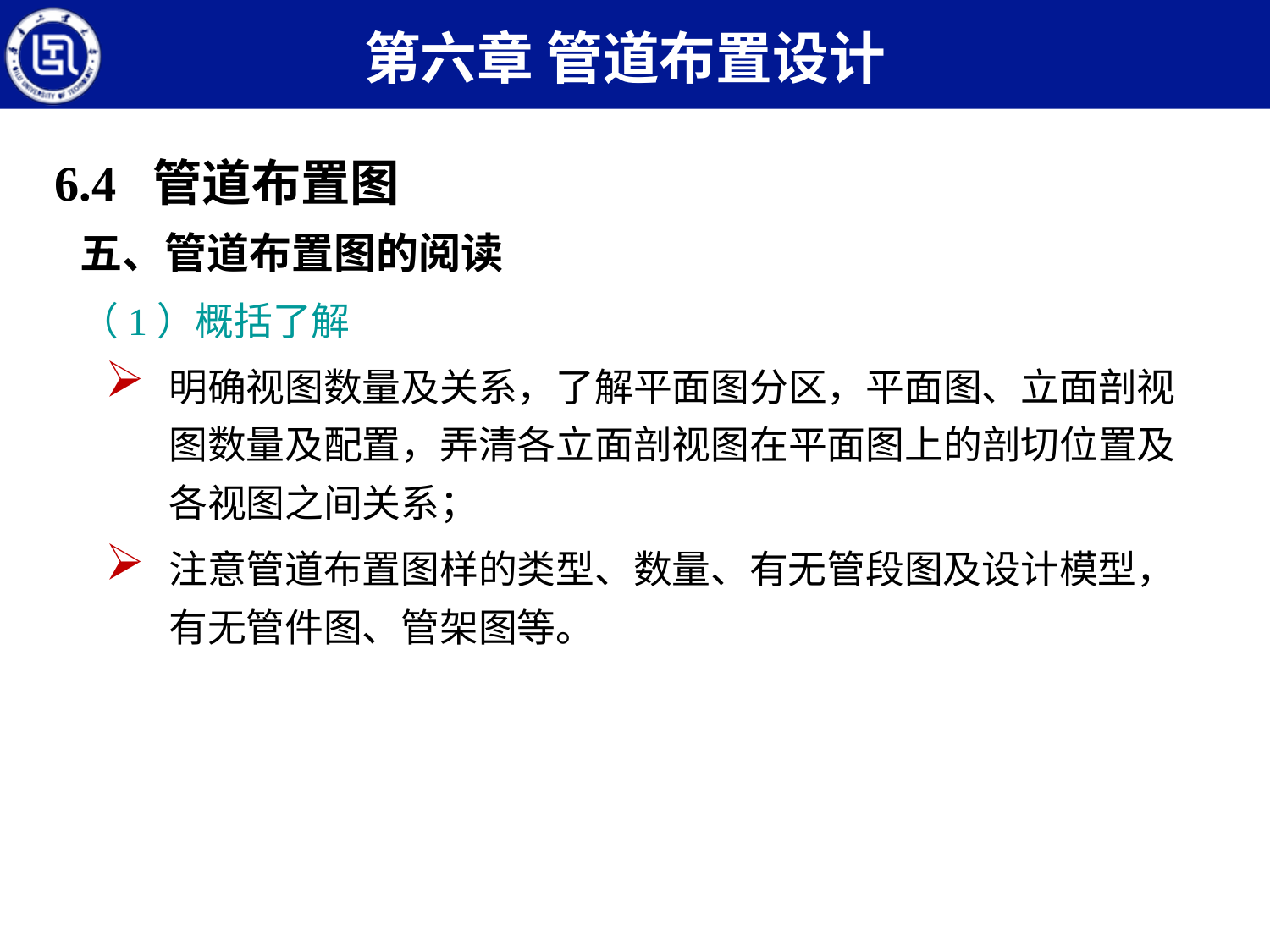

第六章 管道布置设计
6.4  管道布置图
五、管道布置图的阅读
（1）概括了解
明确视图数量及关系，了解平面图分区，平面图、立面剖视图数量及配置，弄清各立面剖视图在平面图上的剖切位置及各视图之间关系；
注意管道布置图样的类型、数量、有无管段图及设计模型，有无管件图、管架图等。